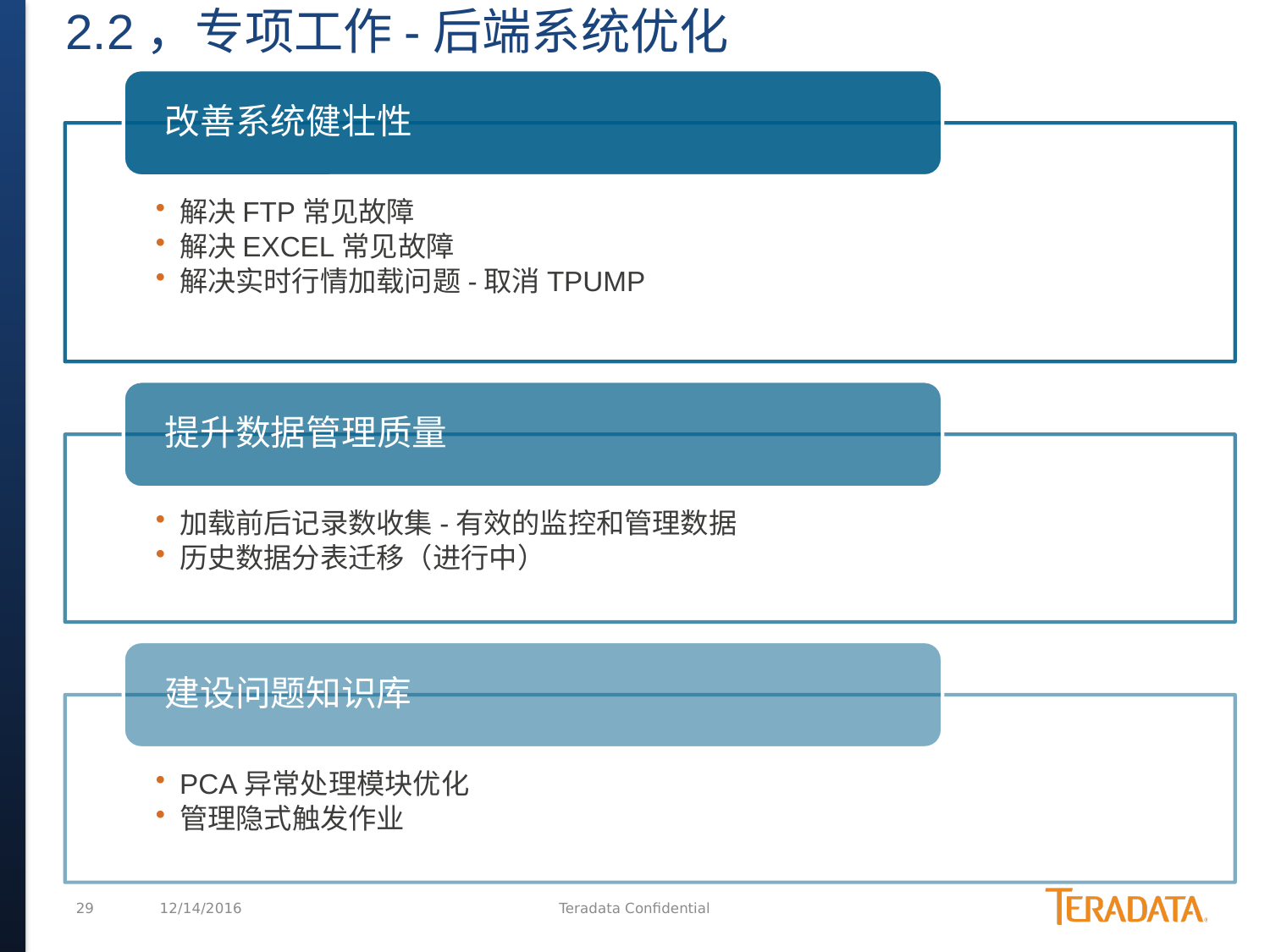

# 2.2，专项工作-后端系统优化
解决FTP常见故障
解决EXCEL常见故障
解决实时行情加载问题-取消TPUMP
改善系统健壮性
加载前后记录数收集-有效的监控和管理数据
历史数据分表迁移（进行中）
提升数据管理质量
PCA异常处理模块优化
管理隐式触发作业
建设问题知识库